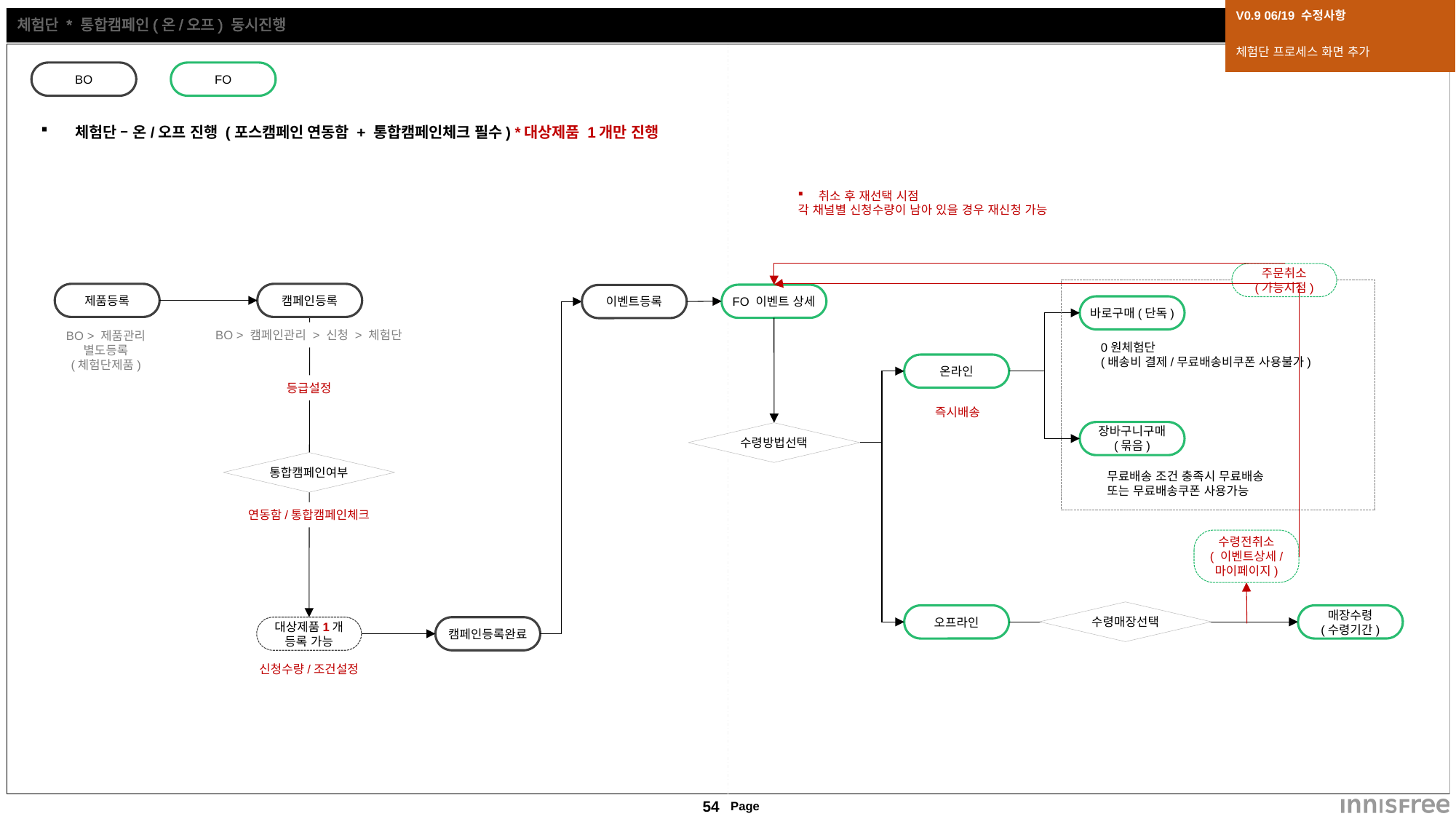

| V0.9 06/19 수정사항 |
| --- |
| 체험단 프로세스 화면 추가 |
# 체험단 * 통합캠페인(온/오프) 동시진행
BO
FO
체험단 – 온/오프 진행 (포스캠페인 연동함 + 통합캠페인체크 필수) *대상제품 1개만 진행
취소 후 재선택 시점
각 채널별 신청수량이 남아 있을 경우 재신청 가능
주문취소
(가능시점)

제품등록
캠페인등록
FO 이벤트 상세
이벤트등록
바로구매(단독)
BO > 캠페인관리 > 신청 > 체험단
BO > 제품관리
별도등록
(체험단제품)
0원체험단
(배송비 결제/무료배송비쿠폰 사용불가)
온라인
등급설정
즉시배송
장바구니구매
(묶음)
수령방법선택
통합캠페인여부
무료배송 조건 충족시 무료배송
또는 무료배송쿠폰 사용가능
연동함/통합캠페인체크
수령전취소
( 이벤트상세/
마이페이지)
수령매장선택
오프라인
매장수령
(수령기간)
대상제품1개
등록 가능
캠페인등록완료
신청수량/조건설정